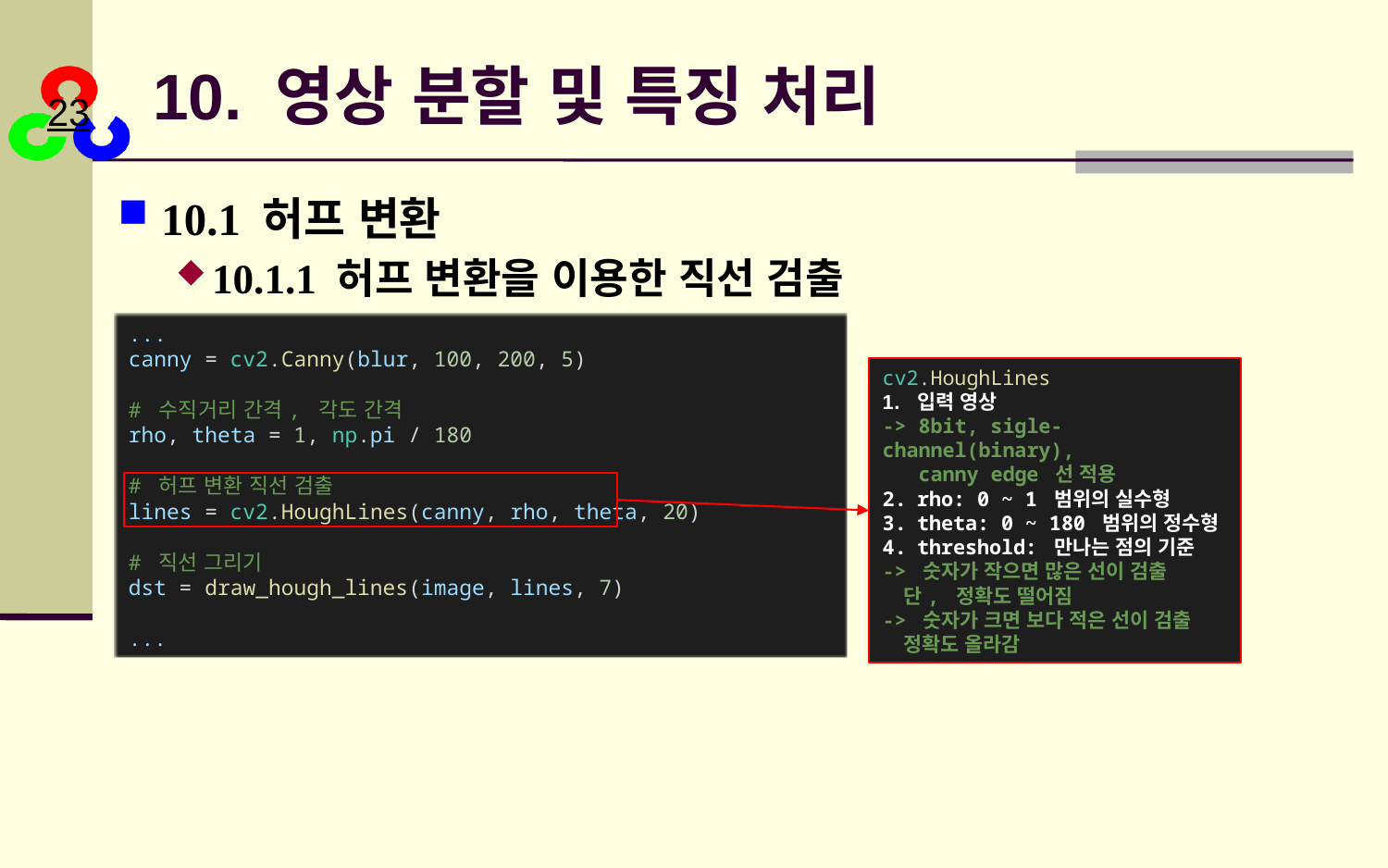

# 10. 영상 분할 및 특징 처리
10.1 허프 변환
10.1.1 허프 변환을 이용한 직선 검출
...
canny = cv2.Canny(blur, 100, 200, 5)
# 수직거리 간격, 각도 간격
rho, theta = 1, np.pi / 180
# 허프 변환 직선 검출
lines = cv2.HoughLines(canny, rho, theta, 20)
# 직선 그리기
dst = draw_hough_lines(image, lines, 7)

...
cv2.HoughLines
입력 영상
-> 8bit, sigle-channel(binary),
   canny edge 선 적용
rho: 0 ~ 1 범위의 실수형
theta: 0 ~ 180 범위의 정수형
threshold: 만나는 점의 기준
-> 숫자가 작으면 많은 선이 검출
   단, 정확도 떨어짐
-> 숫자가 크면 보다 적은 선이 검출
   정확도 올라감